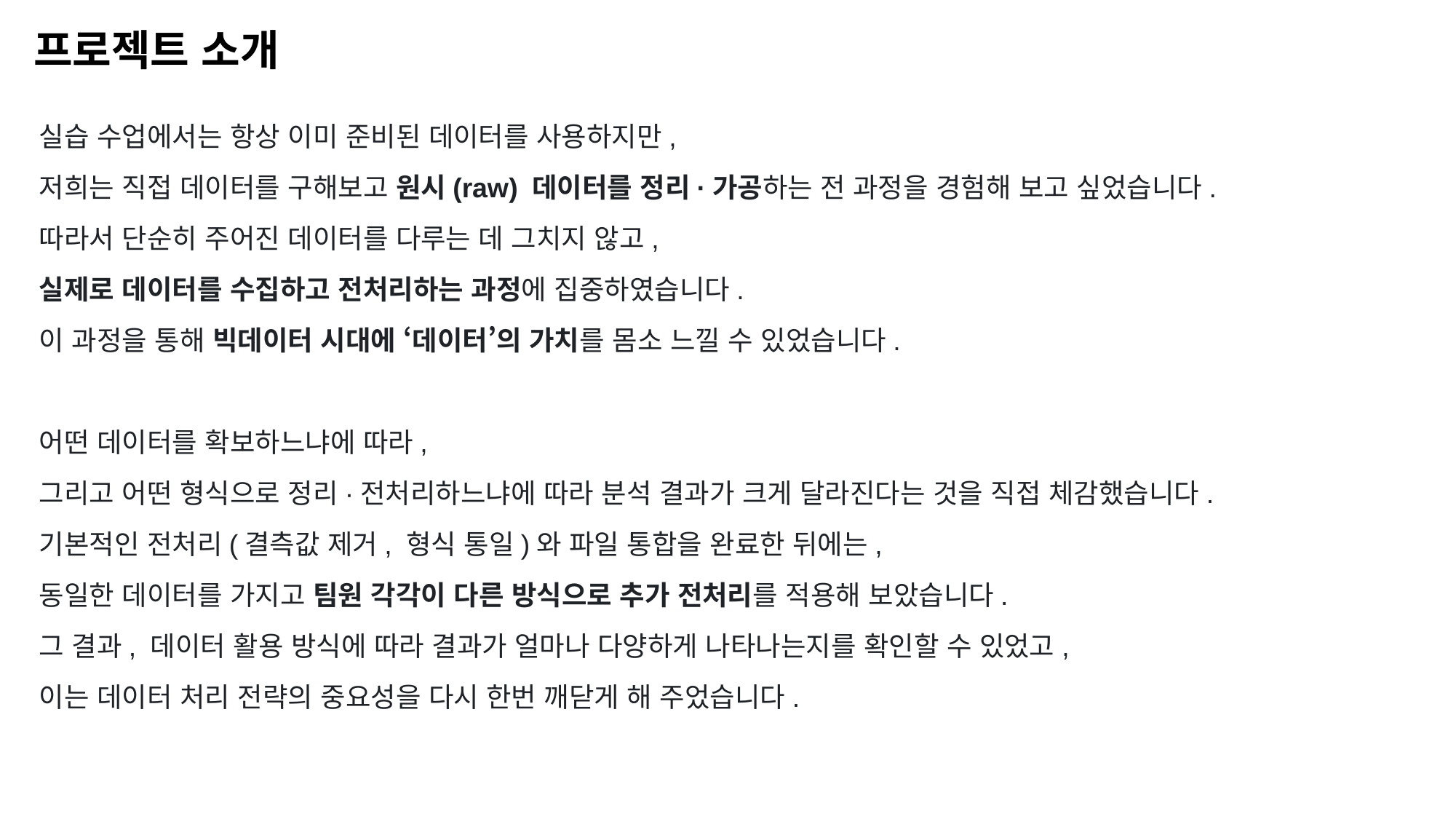

프로젝트 소개
실습 수업에서는 항상 이미 준비된 데이터를 사용하지만,
저희는 직접 데이터를 구해보고 원시(raw) 데이터를 정리·가공하는 전 과정을 경험해 보고 싶었습니다.
따라서 단순히 주어진 데이터를 다루는 데 그치지 않고,
실제로 데이터를 수집하고 전처리하는 과정에 집중하였습니다.
이 과정을 통해 빅데이터 시대에 ‘데이터’의 가치를 몸소 느낄 수 있었습니다.

어떤 데이터를 확보하느냐에 따라,
그리고 어떤 형식으로 정리·전처리하느냐에 따라 분석 결과가 크게 달라진다는 것을 직접 체감했습니다.
기본적인 전처리(결측값 제거, 형식 통일)와 파일 통합을 완료한 뒤에는,
동일한 데이터를 가지고 팀원 각각이 다른 방식으로 추가 전처리를 적용해 보았습니다.
그 결과, 데이터 활용 방식에 따라 결과가 얼마나 다양하게 나타나는지를 확인할 수 있었고,
이는 데이터 처리 전략의 중요성을 다시 한번 깨닫게 해 주었습니다.